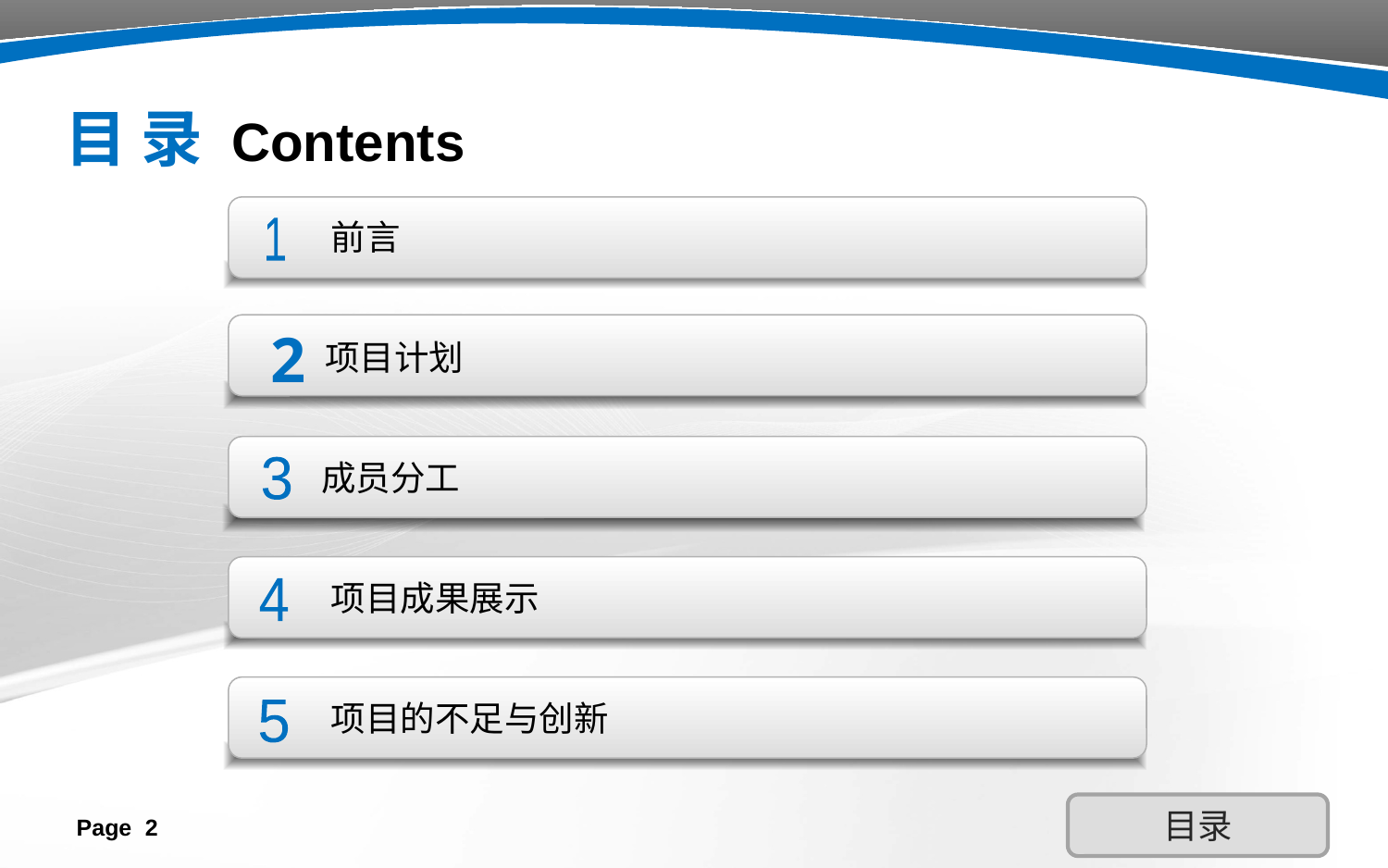

目 录 Contents
前言

1

 2

项目计划
项目计划
2

成员分工
3

项目成果展示
4

项目的不足与创新

5

目录
Page  2